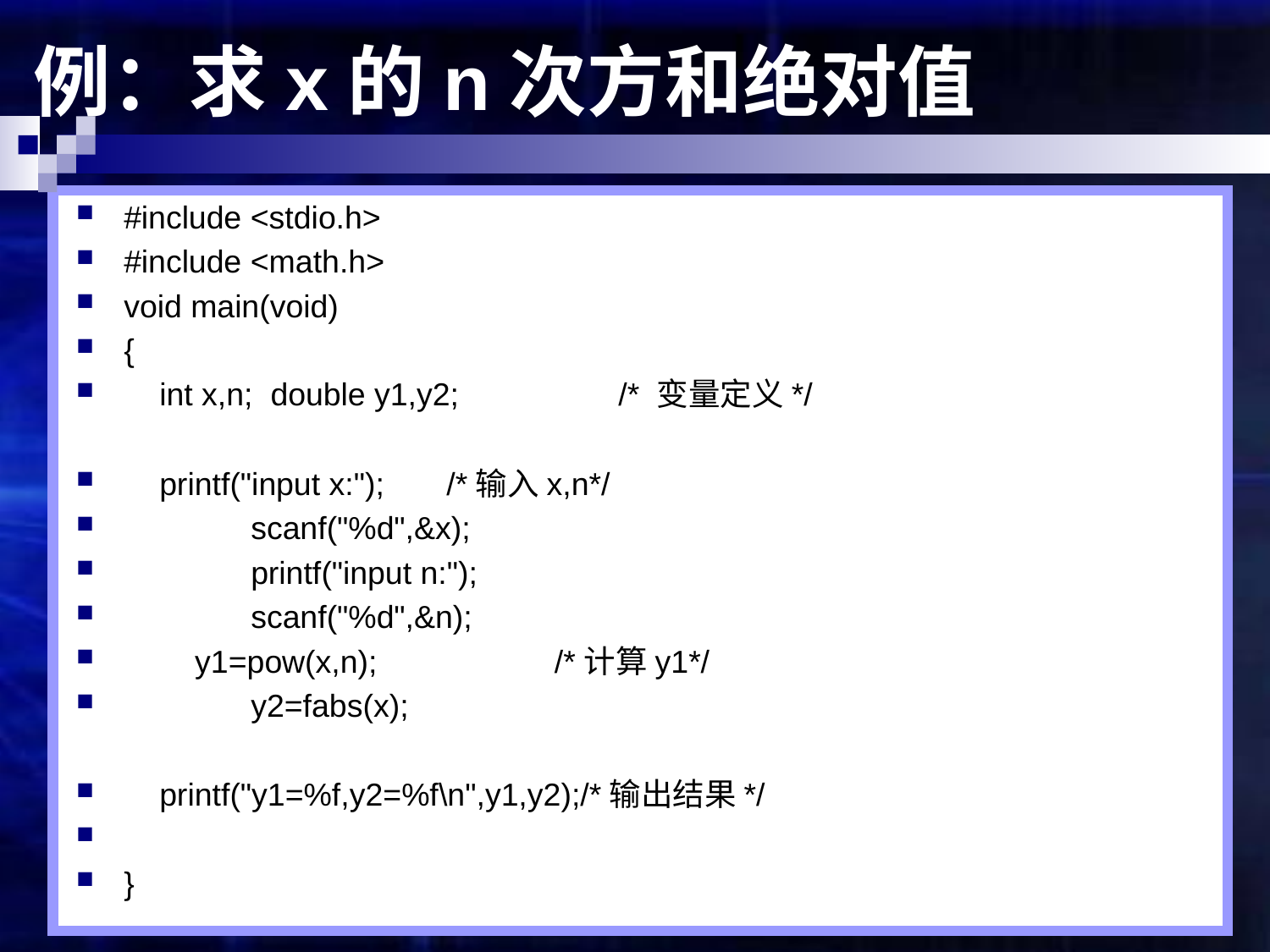

# 例：求x的n次方和绝对值
#include <stdio.h>
#include <math.h>
void main(void)
{
    int x,n;  double y1,y2;                  /* 变量定义*/

    printf("input x:");       /*输入x,n*/
	scanf("%d",&x);
	printf("input n:");
	scanf("%d",&n);
        y1=pow(x,n);                    /*计算y1*/
	y2=fabs(x);

    printf("y1=%f,y2=%f\n",y1,y2);/*输出结果*/

}